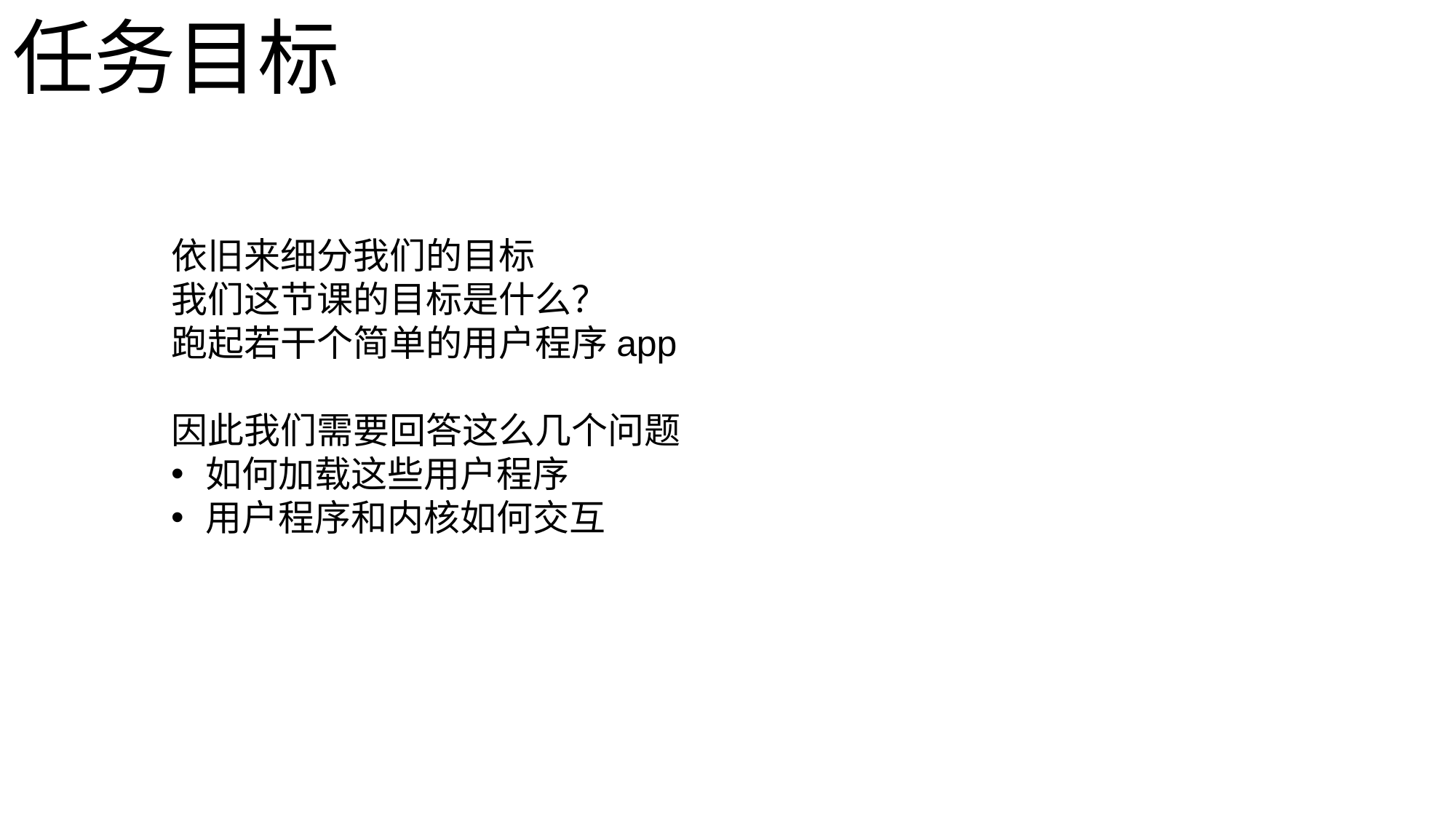

任务目标
依旧来细分我们的目标
我们这节课的目标是什么？
跑起若干个简单的用户程序app

因此我们需要回答这么几个问题
如何加载这些用户程序
用户程序和内核如何交互